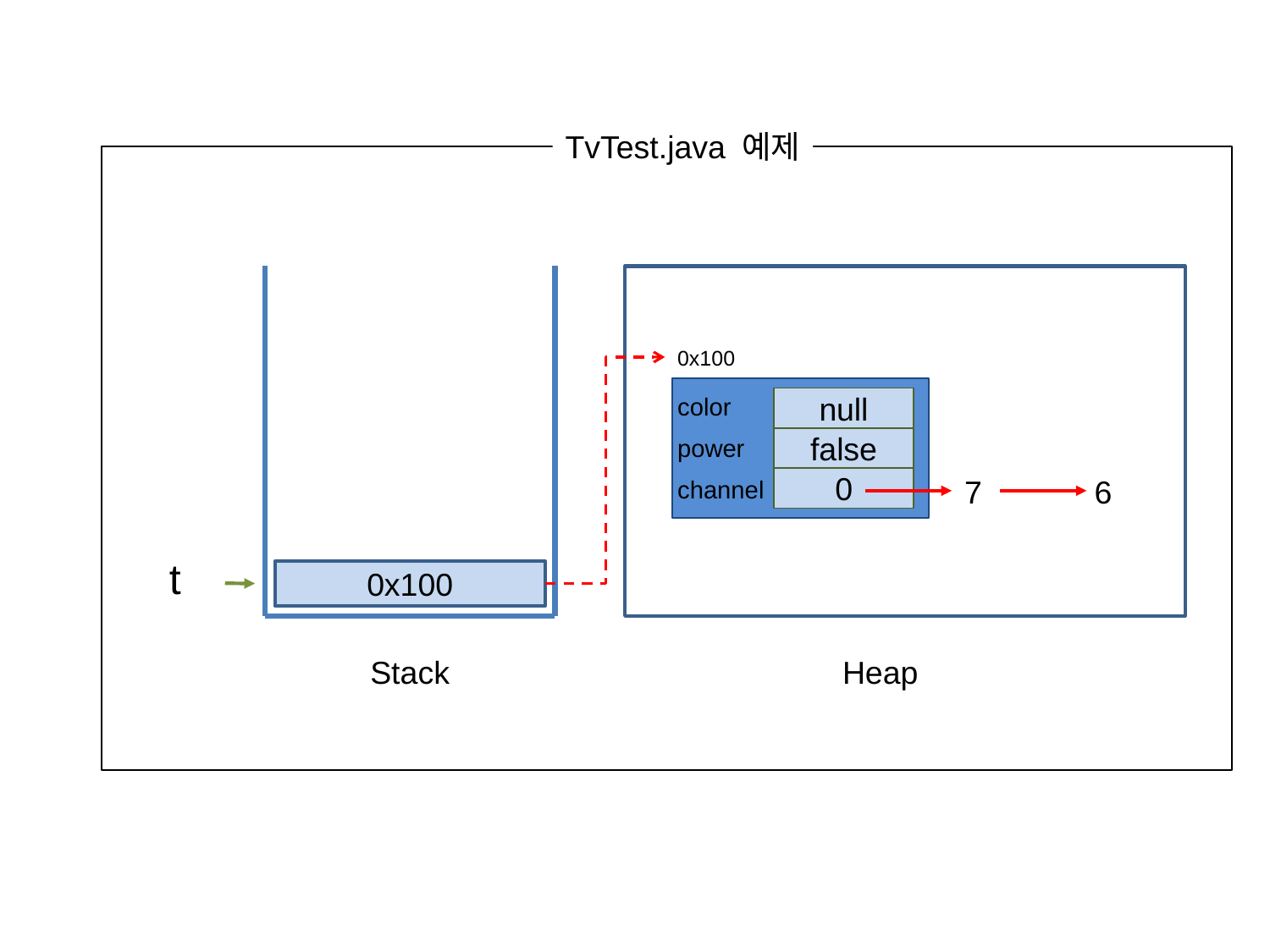

TvTest.java 예제

0x100

color
null
power
false
7
6
channel
0
t
0x100
Stack
Heap